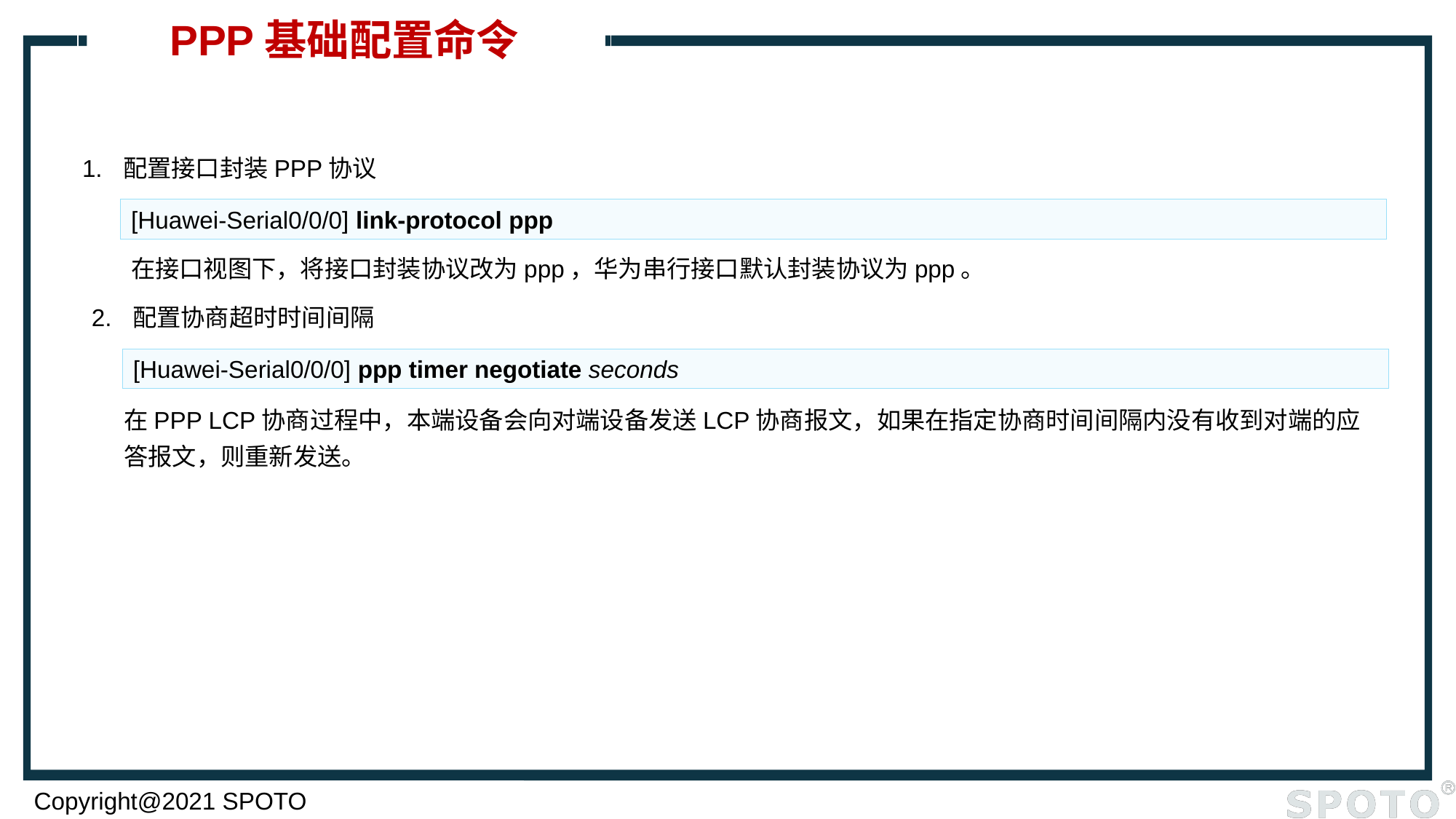

# PPP基础配置命令
配置接口封装PPP协议
[Huawei-Serial0/0/0] link-protocol ppp
在接口视图下，将接口封装协议改为ppp，华为串行接口默认封装协议为ppp。
配置协商超时时间间隔
[Huawei-Serial0/0/0] ppp timer negotiate seconds
在PPP LCP协商过程中，本端设备会向对端设备发送LCP协商报文，如果在指定协商时间间隔内没有收到对端的应答报文，则重新发送。